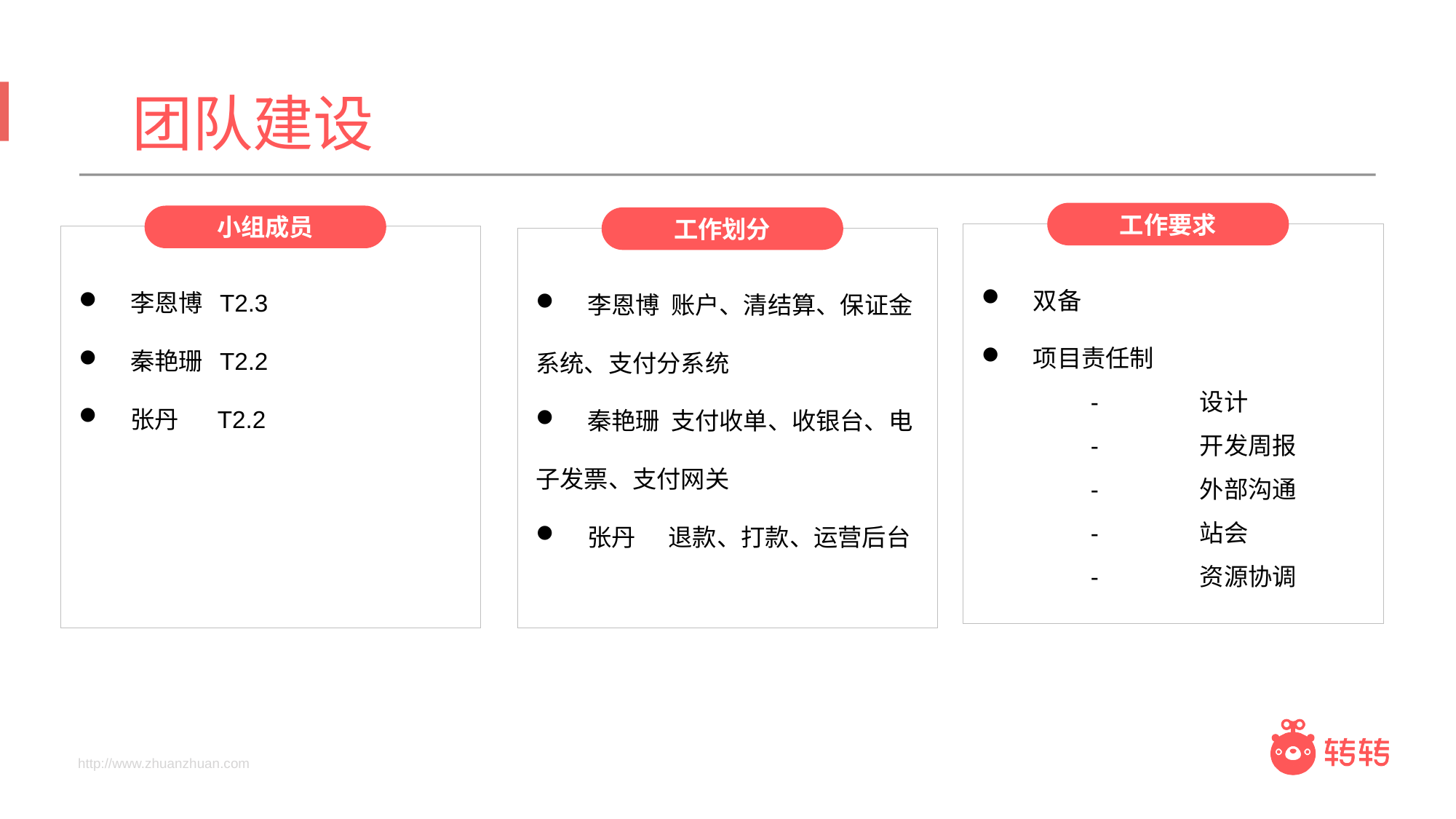

团队建设
工作要求
小组成员
工作划分

    双备
    项目责任制
-	设计
-	开发周报
-	外部沟通
-	站会
-	资源协调
    李恩博  T2.3
    秦艳珊  T2.2
    张丹      T2.2
    李恩博  账户、清结算、保证金系统、支付分系统
    秦艳珊  支付收单、收银台、电子发票、支付网关
    张丹      退款、打款、运营后台